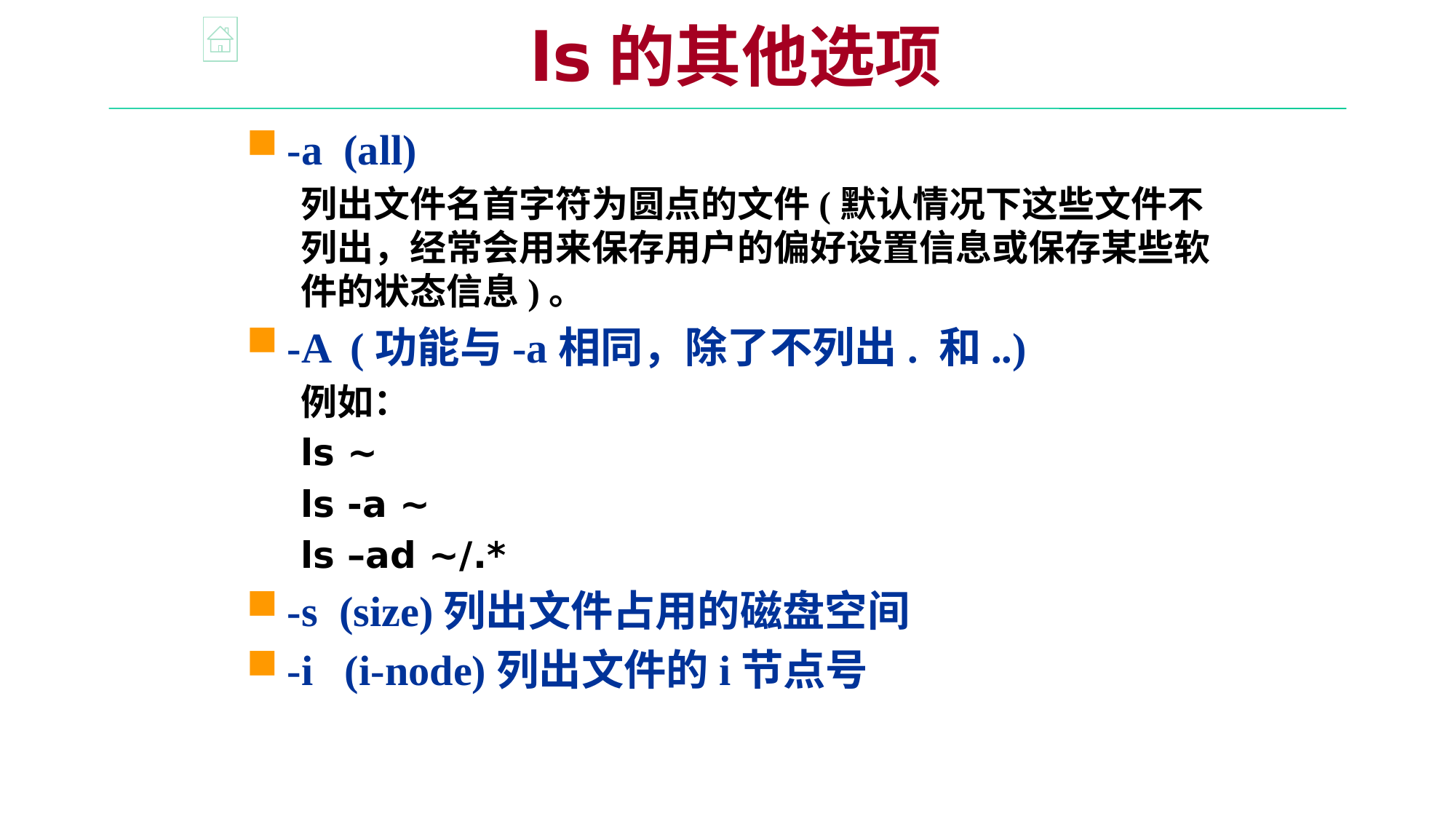

ls的其他选项

-a  (all)
列出文件名首字符为圆点的文件(默认情况下这些文件不列出，经常会用来保存用户的偏好设置信息或保存某些软件的状态信息)。
-A  (功能与-a相同，除了不列出. 和..)
例如：
ls ~
ls -a ~
ls –ad ~/.*
-s  (size)列出文件占用的磁盘空间
-i   (i-node)列出文件的i节点号